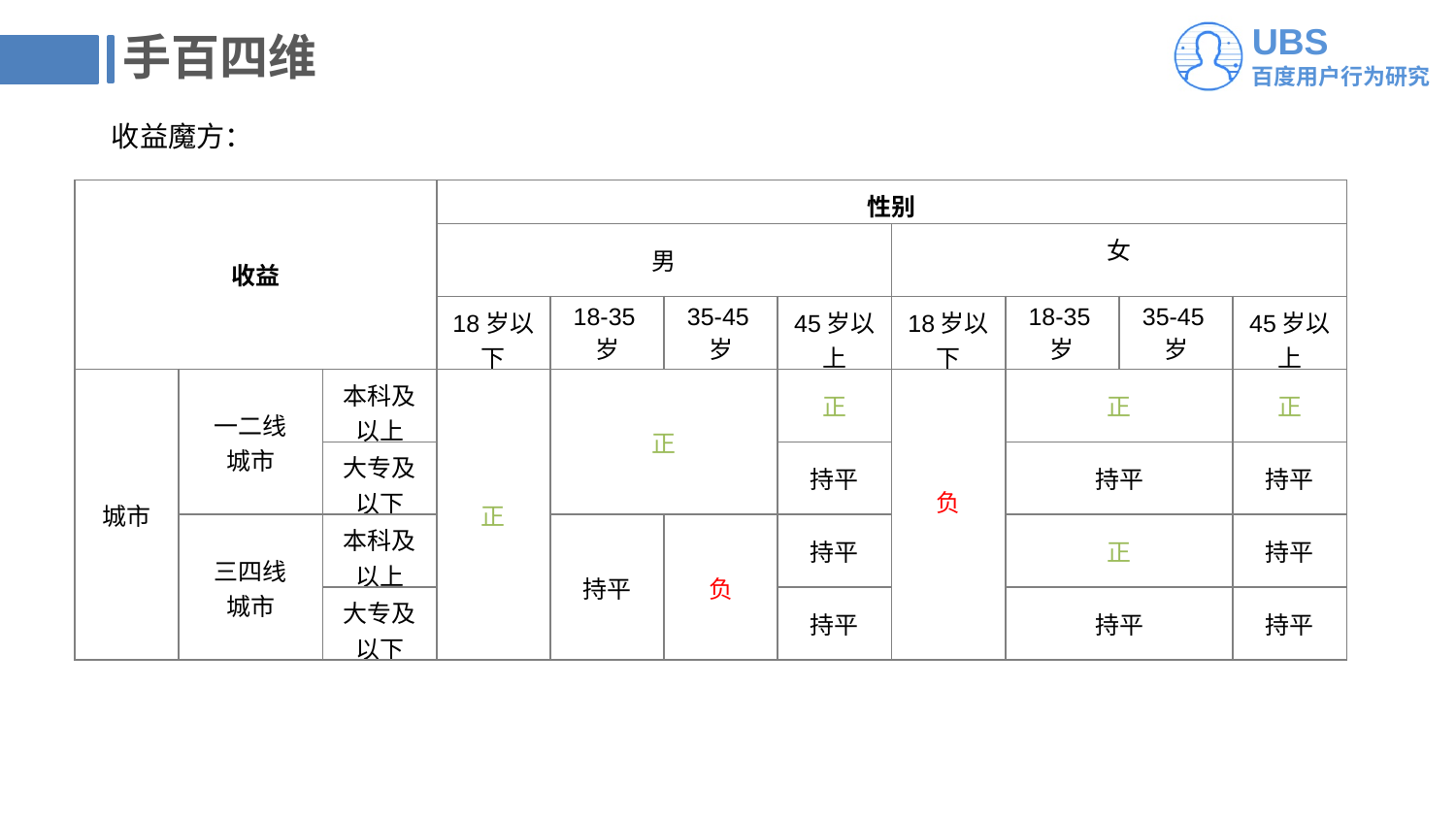

# 手百四维

收益魔方：
| 收益 |  |  | 性别 |  |  |  |  |  |  |  |
| --- | --- | --- | --- | --- | --- | --- | --- | --- | --- | --- |
|  |  |  | 男 |  |  |  | 女 |  |  |  |
|  |  |  | 18岁以下 | 18-35岁 | 35-45岁 | 45岁以上 | 18岁以下 | 18-35岁 | 35-45岁 | 45岁以上 |
| 城市 | 一二线 城市 | 本科及以上 | 正 | 正 |  | 正 | 负 | 正 |  | 正 |
|  |  | 大专及以下 |  |  |  | 持平 |  | 持平 |  | 持平 |
|  | 三四线 城市 | 本科及以上 |  | 持平 | 负 | 持平 |  | 正 |  | 持平 |
|  |  | 大专及以下 |  |  |  | 持平 |  | 持平 |  | 持平 |